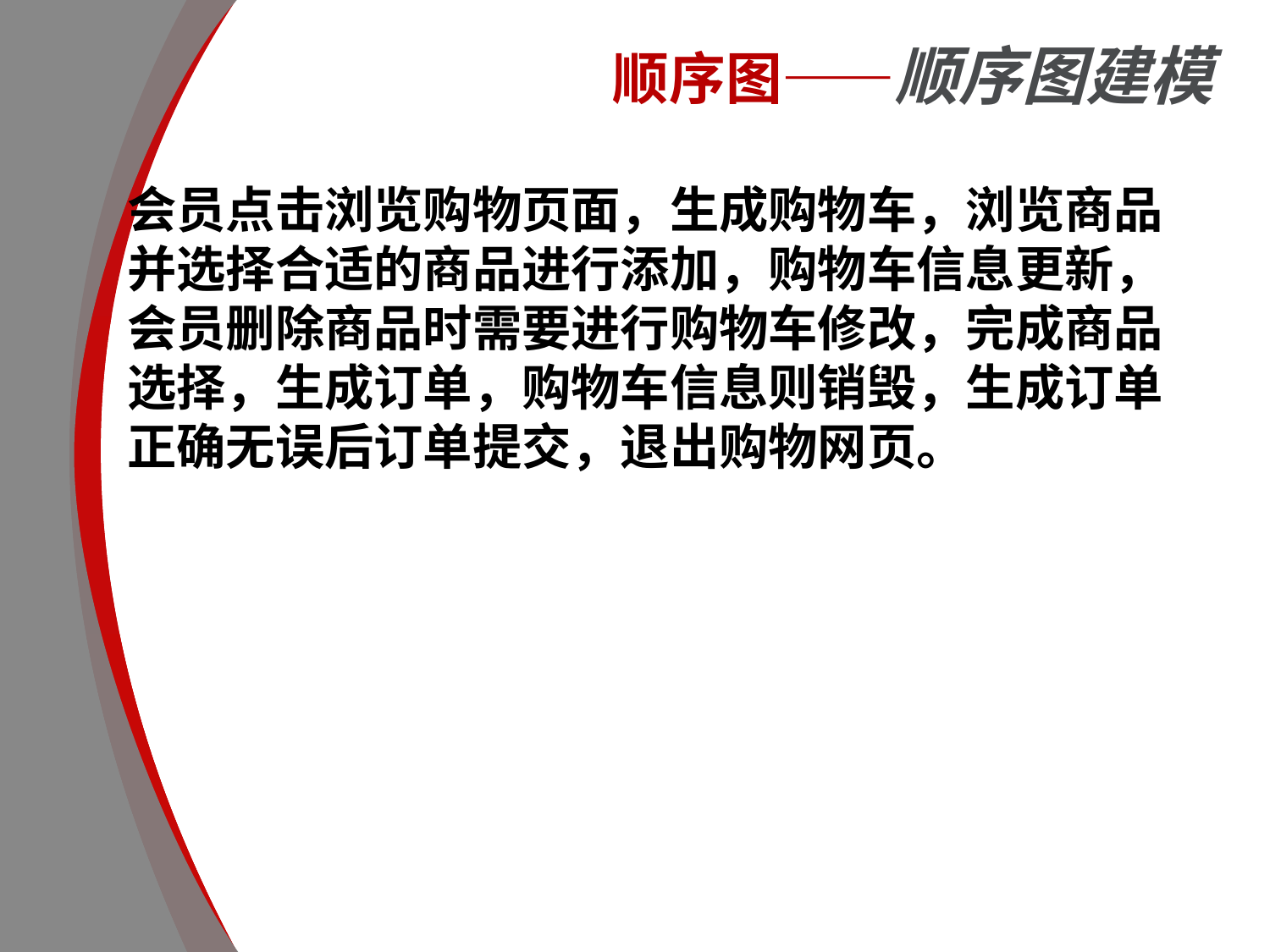

# 顺序图——顺序图建模
会员点击浏览购物页面，生成购物车，浏览商品并选择合适的商品进行添加，购物车信息更新，会员删除商品时需要进行购物车修改，完成商品选择，生成订单，购物车信息则销毁，生成订单正确无误后订单提交，退出购物网页。